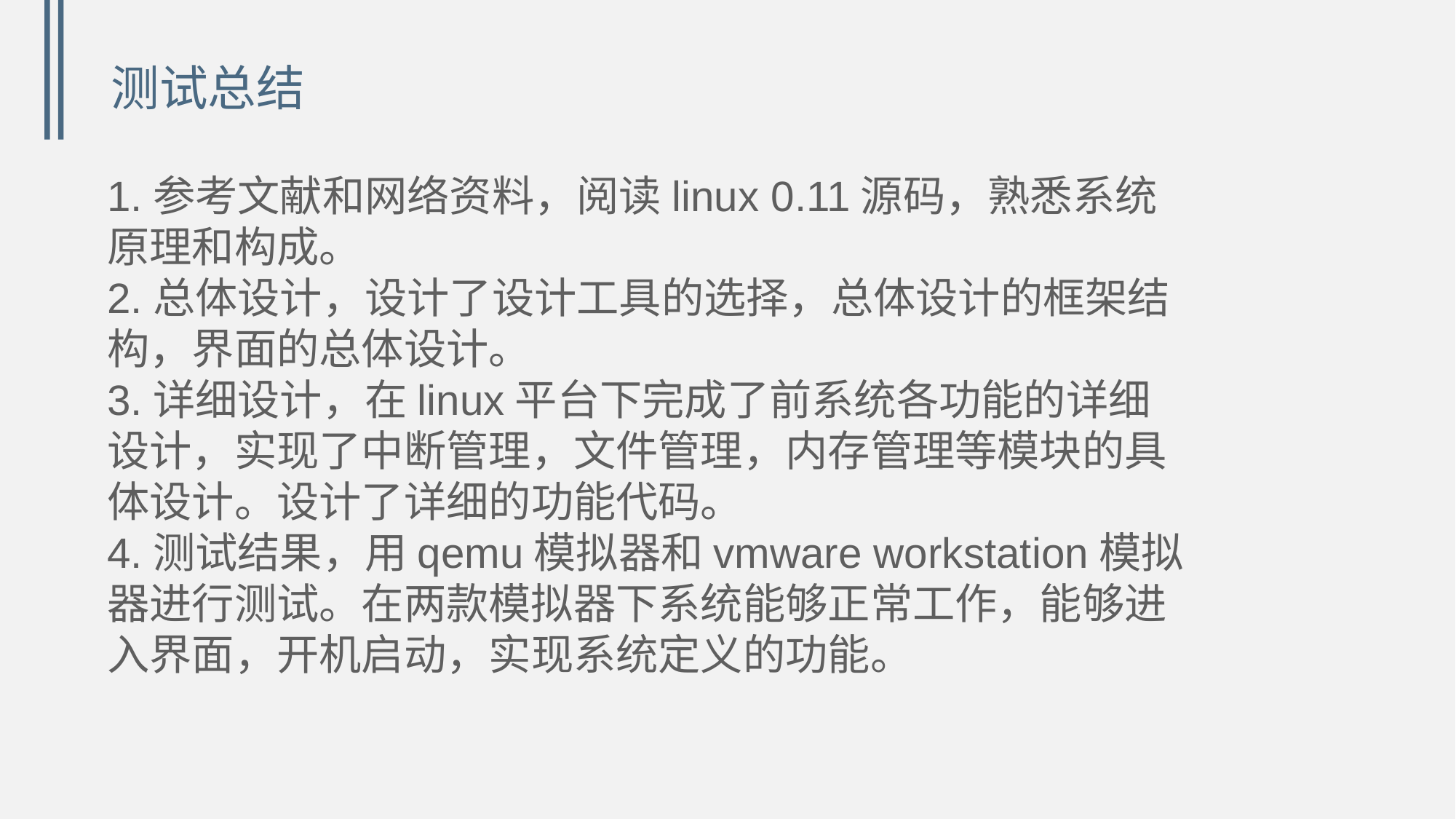

# 测试总结
1.参考文献和网络资料，阅读linux 0.11源码，熟悉系统原理和构成。
2.总体设计，设计了设计工具的选择，总体设计的框架结构，界面的总体设计。
3.详细设计，在linux平台下完成了前系统各功能的详细设计，实现了中断管理，文件管理，内存管理等模块的具体设计。设计了详细的功能代码。
4.测试结果，用qemu模拟器和vmware workstation模拟器进行测试。在两款模拟器下系统能够正常工作，能够进入界面，开机启动，实现系统定义的功能。